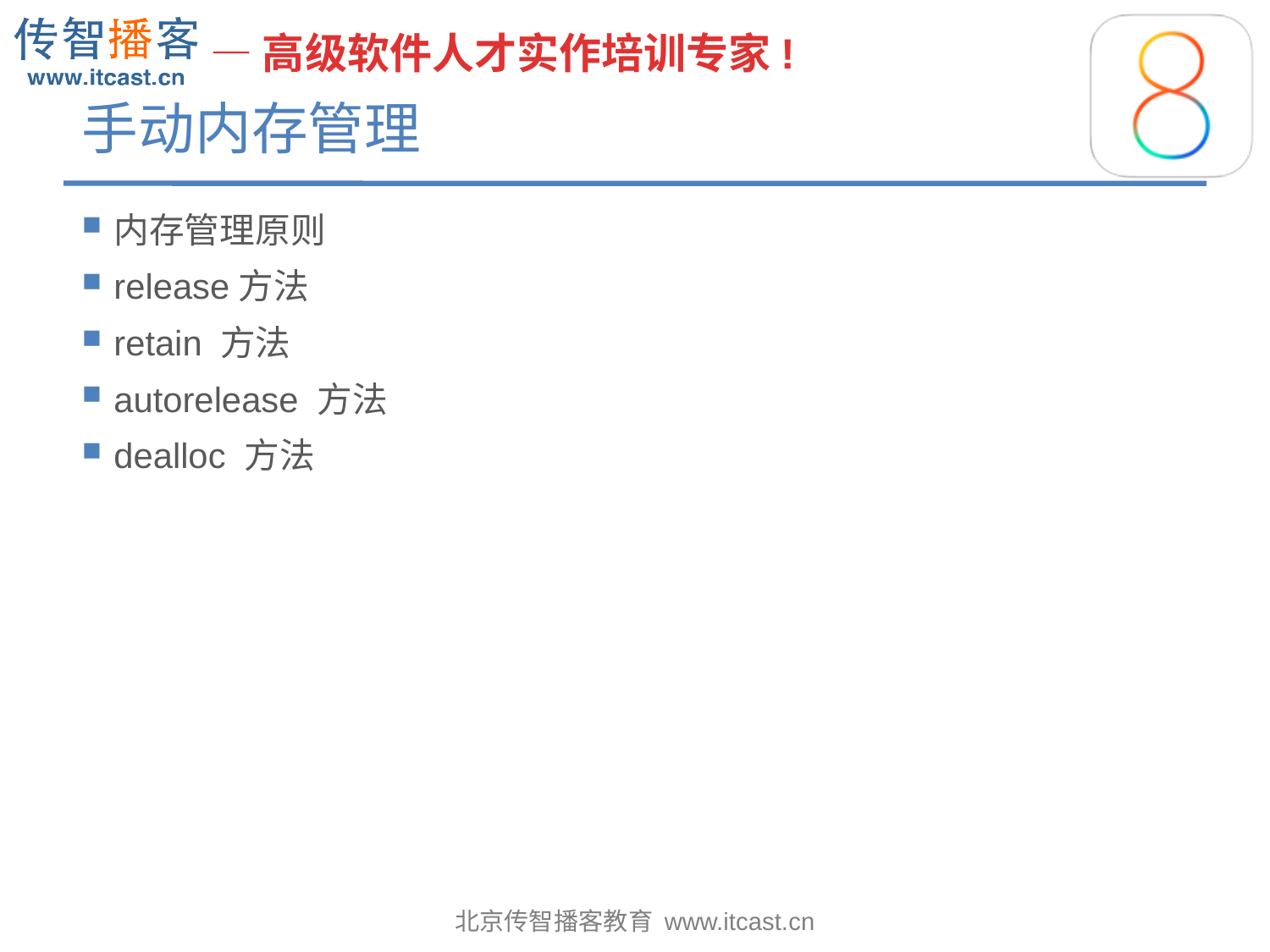

# 手动内存管理
内存管理原则
release方法
retain 方法
autorelease 方法
dealloc 方法